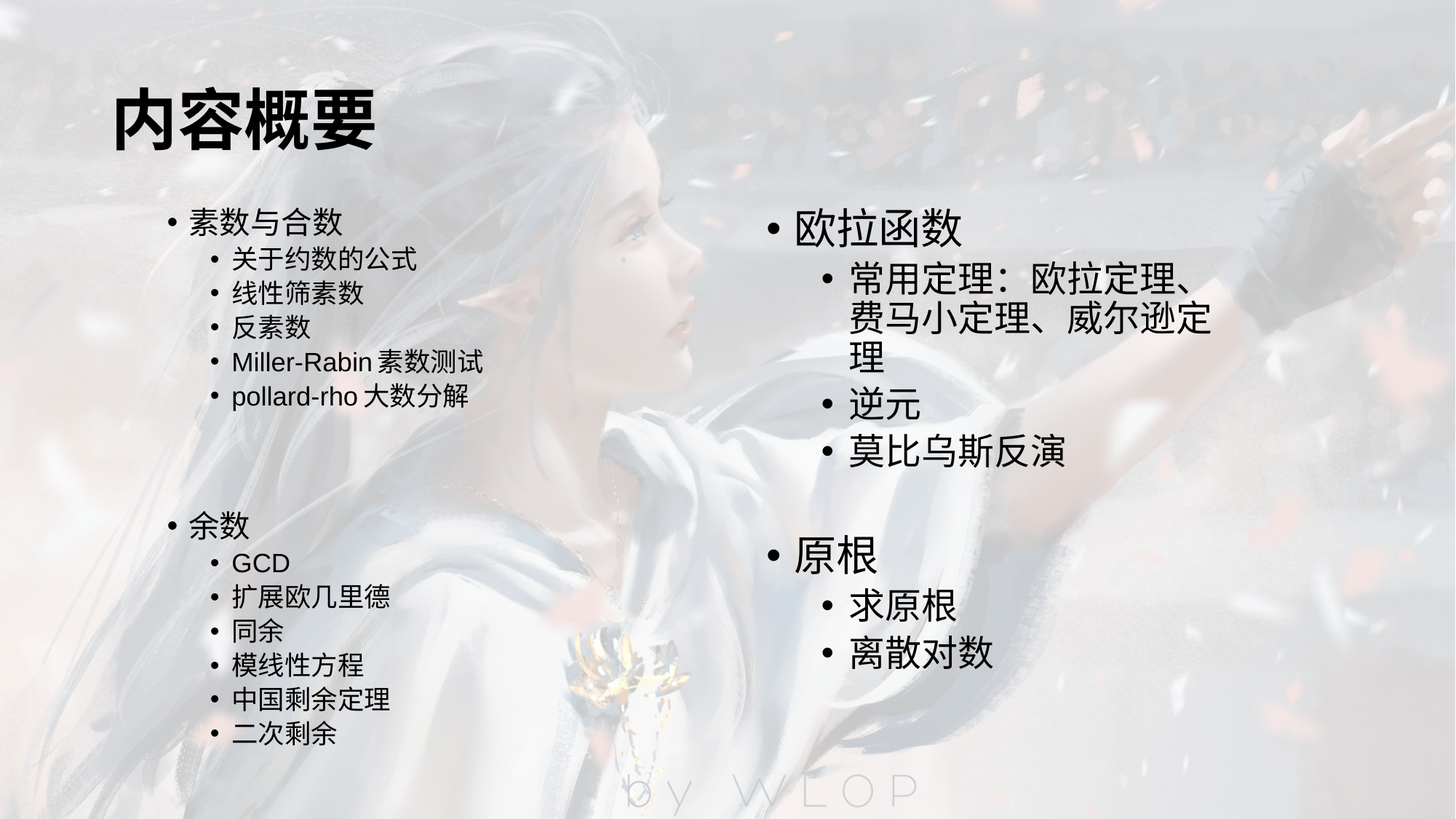

# 内容概要
素数与合数
关于约数的公式
线性筛素数
反素数
Miller-Rabin素数测试
pollard-rho大数分解

余数
GCD
扩展欧几里德
同余
模线性方程
中国剩余定理
二次剩余
欧拉函数
常用定理：欧拉定理、费马小定理、威尔逊定理
逆元
莫比乌斯反演

原根
求原根
离散对数